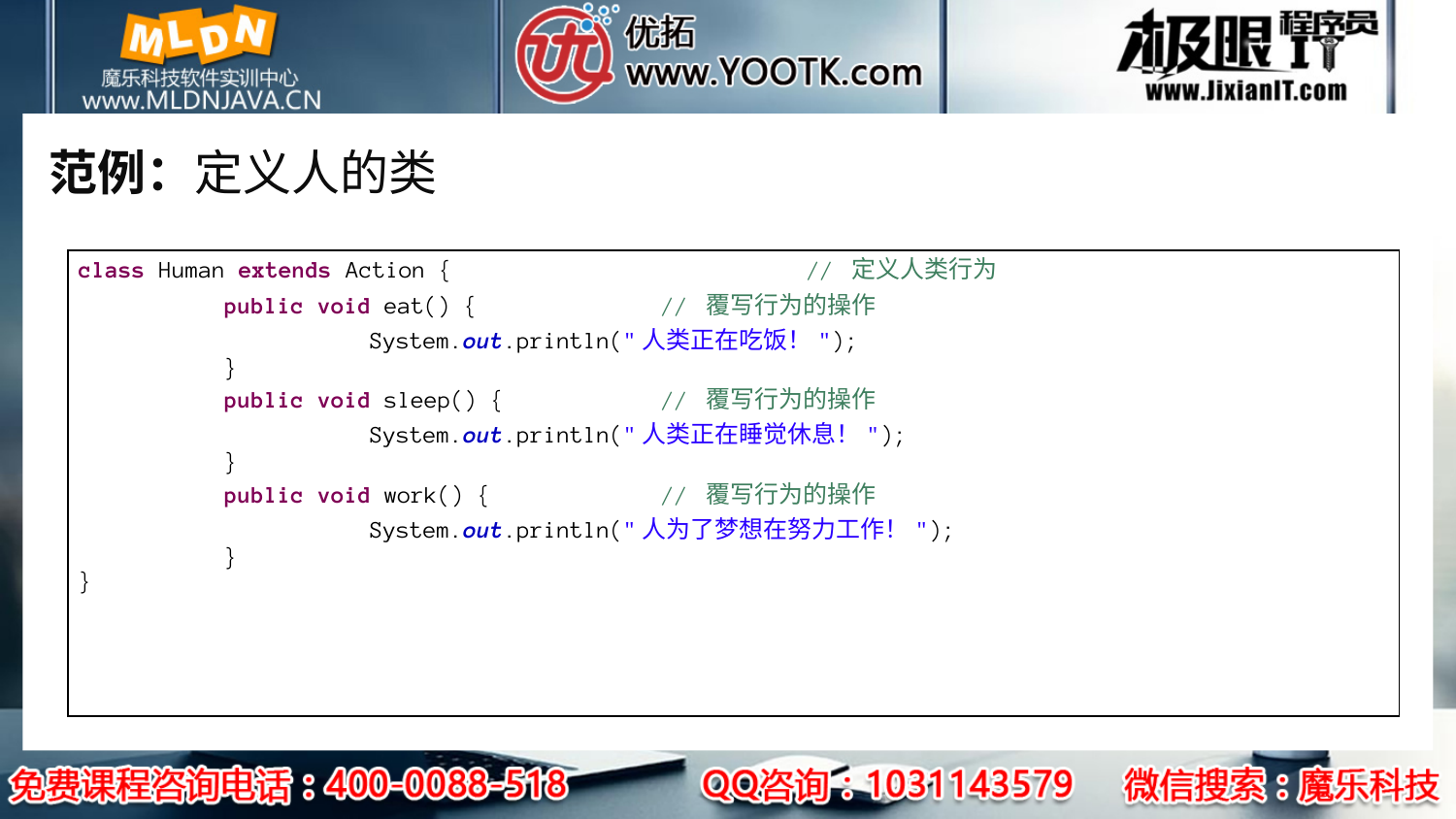

# 范例：定义人的类
| class Human extends Action { // 定义人类行为 public void eat() { // 覆写行为的操作 System.out.println("人类正在吃饭！"); } public void sleep() { // 覆写行为的操作 System.out.println("人类正在睡觉休息！"); } public void work() { // 覆写行为的操作 System.out.println("人为了梦想在努力工作！"); } } |
| --- |